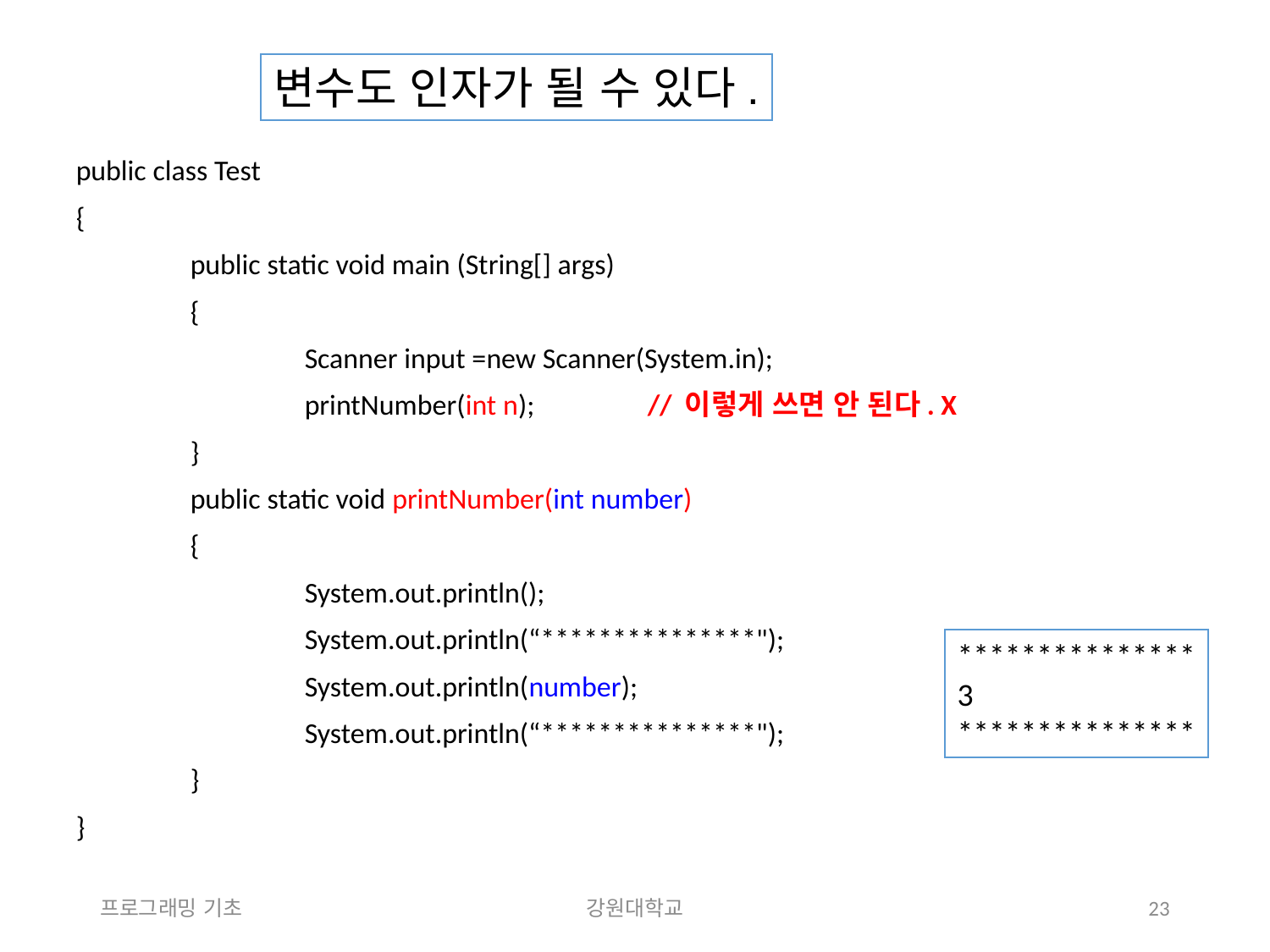

변수도 인자가 될 수 있다.
public class Test
{
	public static void main (String[] args)
	{
		Scanner input =new Scanner(System.in);
		printNumber(int n);	// 이렇게 쓰면 안 된다. X
	}
	public static void printNumber(int number)
	{
		System.out.println();
		System.out.println(“***************");
		System.out.println(number);
		System.out.println(“***************");
	}
}
***************
3
***************
프로그래밍 기초
강원대학교
23